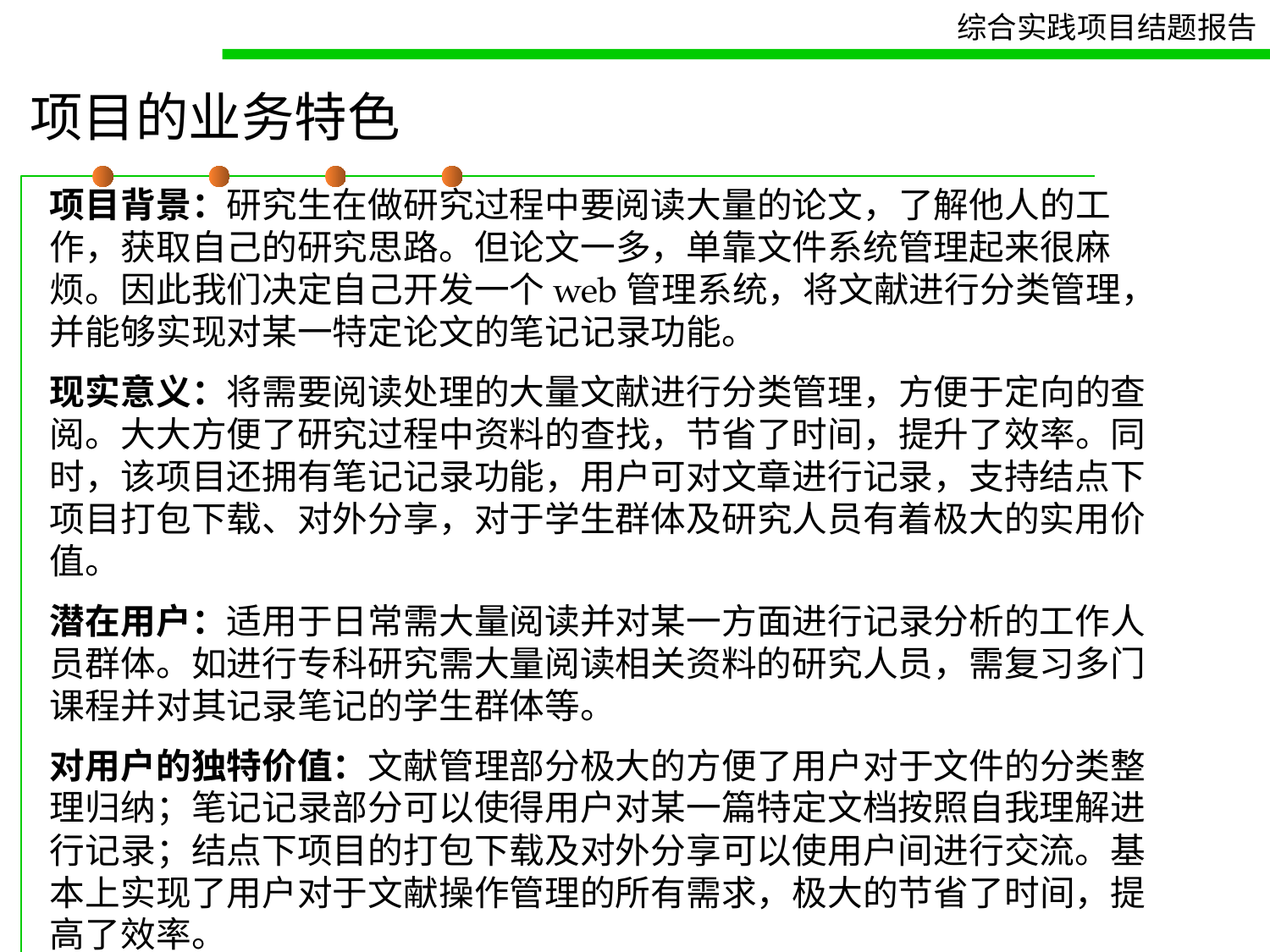

# 项目的业务特色
项目背景：研究生在做研究过程中要阅读大量的论文，了解他人的工作，获取自己的研究思路。但论文一多，单靠文件系统管理起来很麻烦。因此我们决定自己开发一个web管理系统，将文献进行分类管理，并能够实现对某一特定论文的笔记记录功能。
现实意义：将需要阅读处理的大量文献进行分类管理，方便于定向的查阅。大大方便了研究过程中资料的查找，节省了时间，提升了效率。同时，该项目还拥有笔记记录功能，用户可对文章进行记录，支持结点下项目打包下载、对外分享，对于学生群体及研究人员有着极大的实用价值。
潜在用户：适用于日常需大量阅读并对某一方面进行记录分析的工作人员群体。如进行专科研究需大量阅读相关资料的研究人员，需复习多门课程并对其记录笔记的学生群体等。
对用户的独特价值：文献管理部分极大的方便了用户对于文件的分类整理归纳；笔记记录部分可以使得用户对某一篇特定文档按照自我理解进行记录；结点下项目的打包下载及对外分享可以使用户间进行交流。基本上实现了用户对于文献操作管理的所有需求，极大的节省了时间，提高了效率。